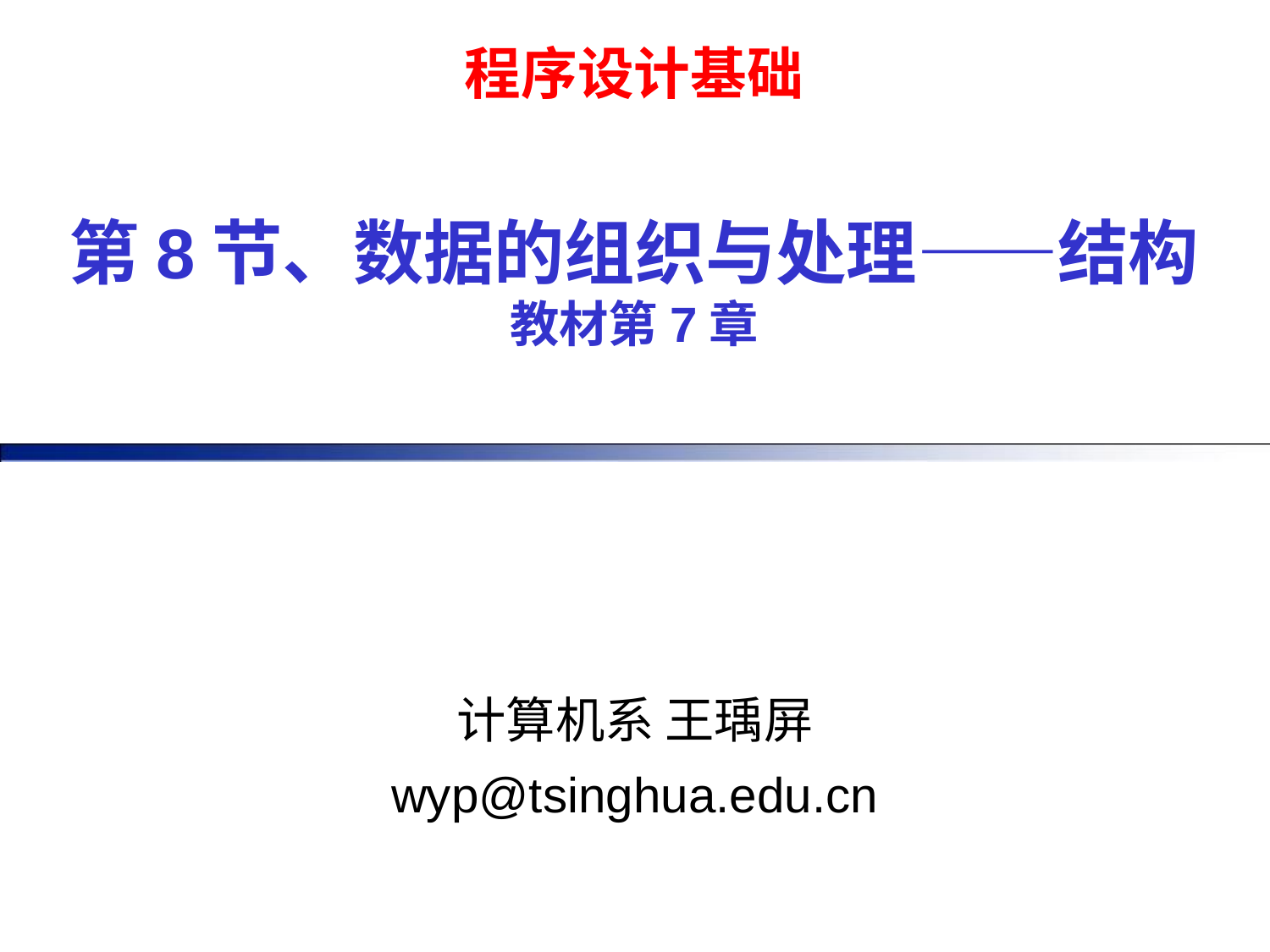

程序设计基础
# 第8节、数据的组织与处理——结构 教材第7章
计算机系 王瑀屏
wyp@tsinghua.edu.cn